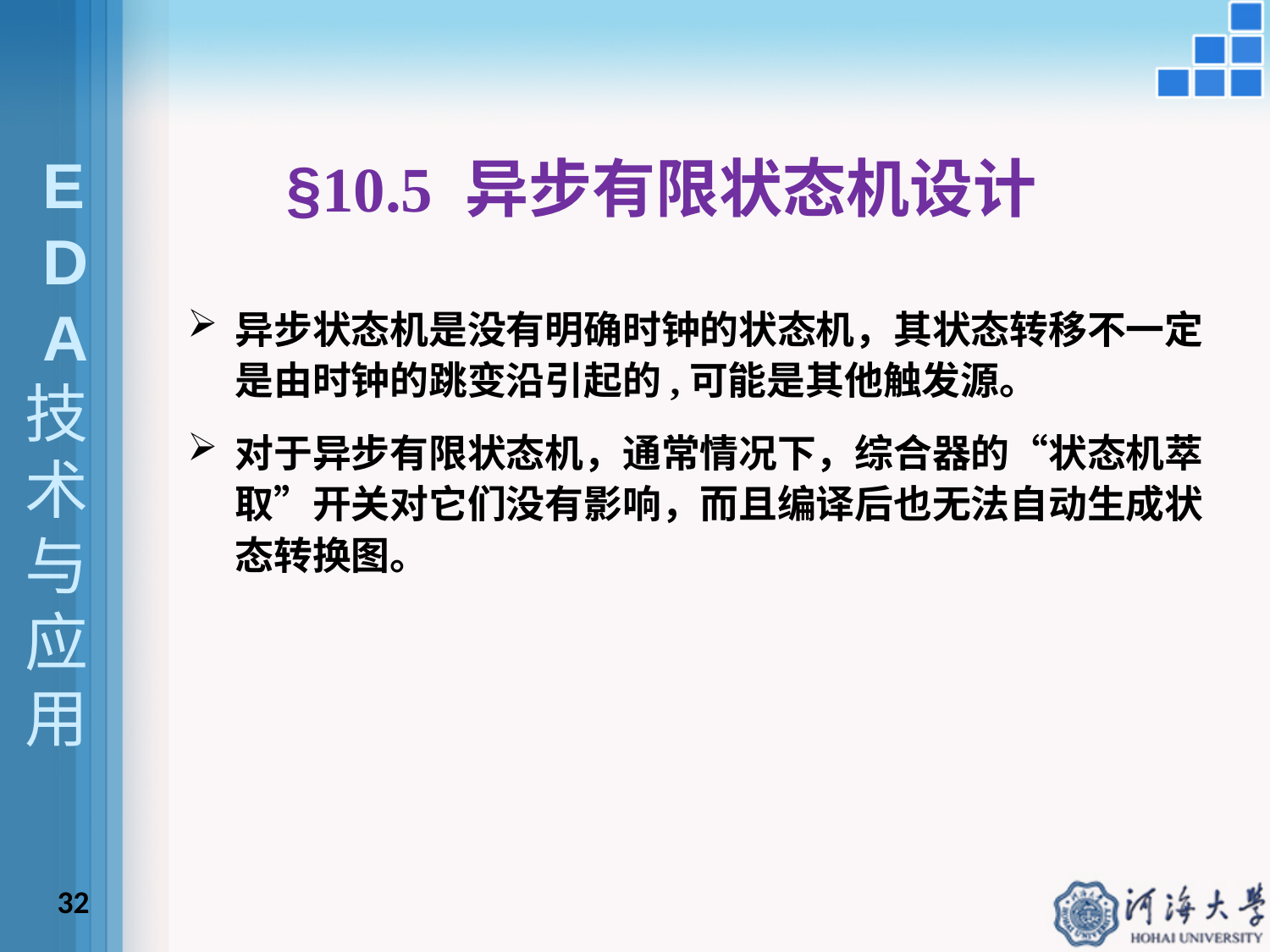

# §10.5 异步有限状态机设计
 E
 D
 A技术与应用
异步状态机是没有明确时钟的状态机，其状态转移不一定是由时钟的跳变沿引起的,可能是其他触发源。
对于异步有限状态机，通常情况下，综合器的“状态机萃取”开关对它们没有影响，而且编译后也无法自动生成状态转换图。
32